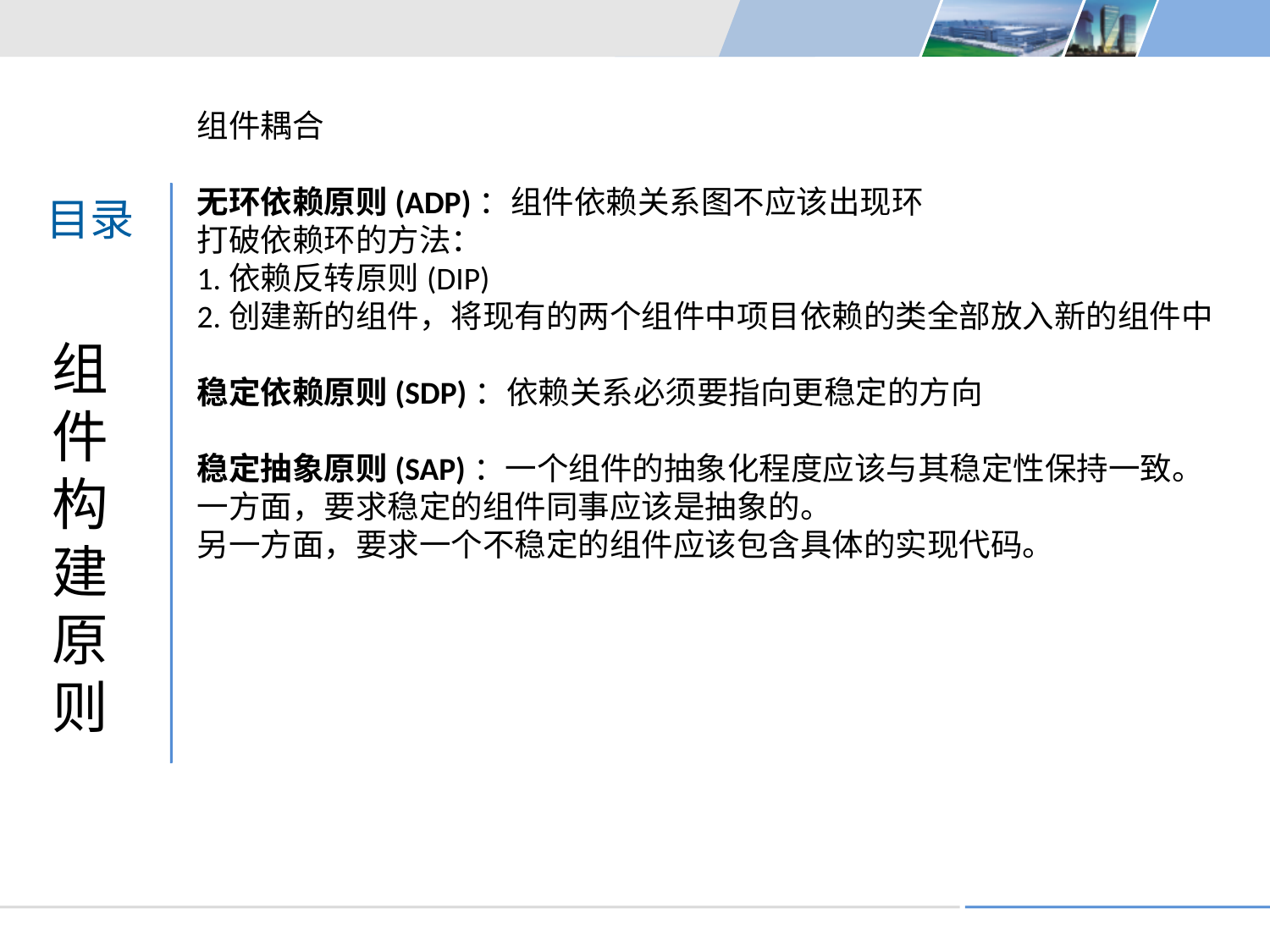

组件耦合

无环依赖原则(ADP)：组件依赖关系图不应该出现环
打破依赖环的方法：
1.依赖反转原则(DIP)
2.创建新的组件，将现有的两个组件中项目依赖的类全部放入新的组件中

稳定依赖原则(SDP)：依赖关系必须要指向更稳定的方向

稳定抽象原则(SAP)：一个组件的抽象化程度应该与其稳定性保持一致。
一方面，要求稳定的组件同事应该是抽象的。
另一方面，要求一个不稳定的组件应该包含具体的实现代码。

目录
组件构建原则